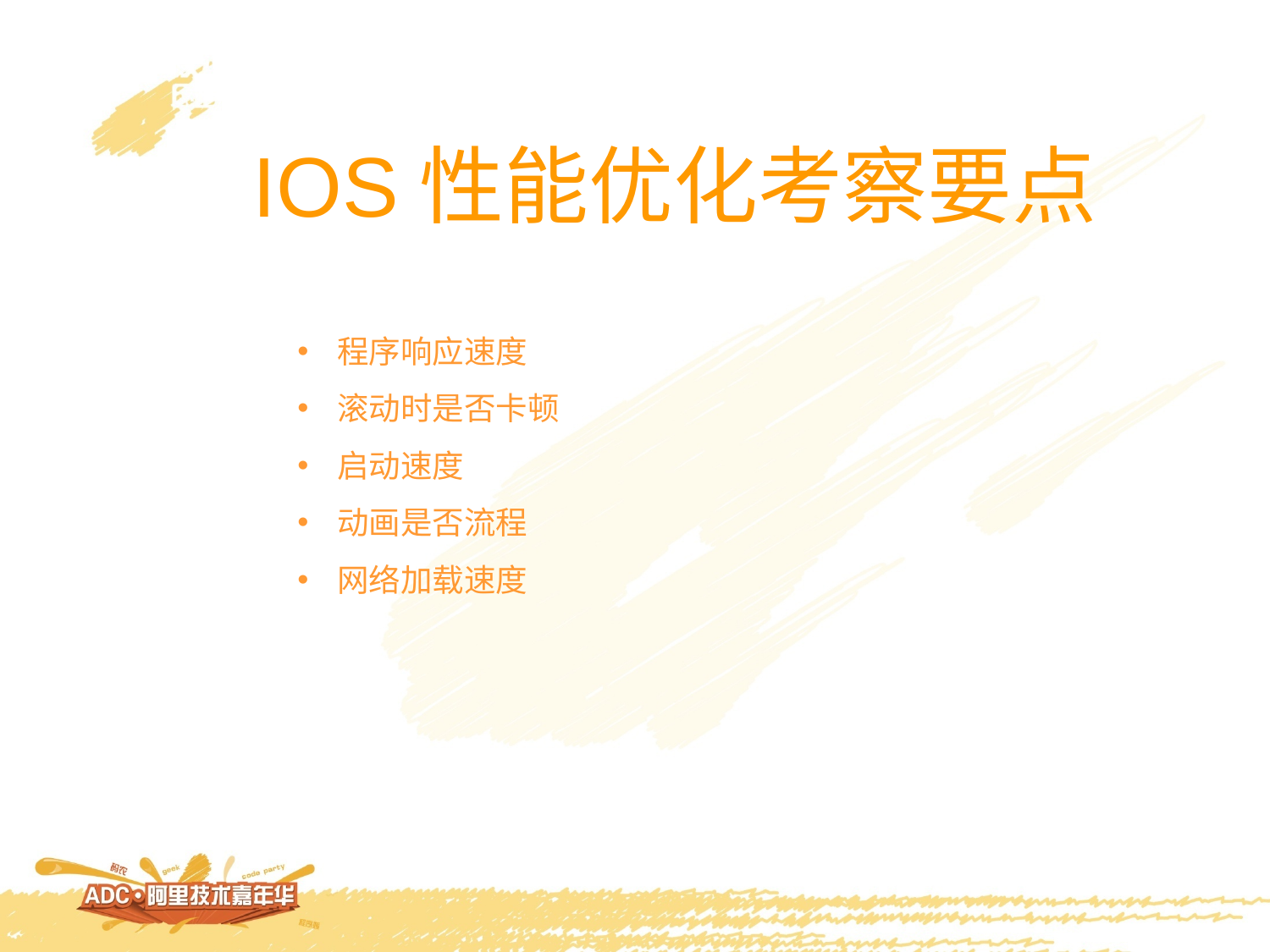

IOS性能优化考察要点
程序响应速度
滚动时是否卡顿
启动速度
动画是否流程
网络加载速度